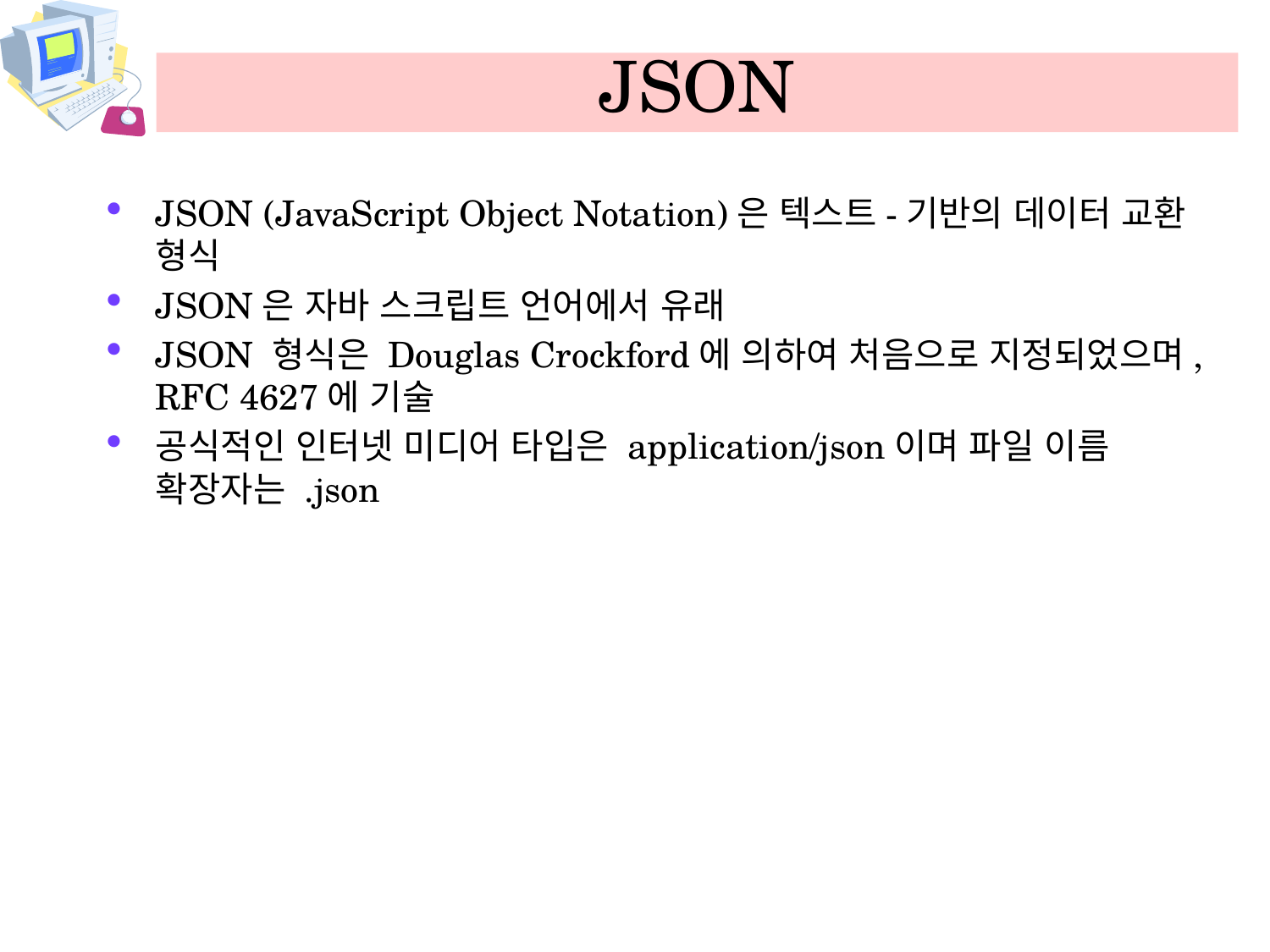

# JSON
JSON (JavaScript Object Notation)은 텍스트-기반의 데이터 교환 형식
JSON은 자바 스크립트 언어에서 유래
JSON 형식은 Douglas Crockford에 의하여 처음으로 지정되었으며, RFC 4627에 기술
공식적인 인터넷 미디어 타입은 application/json이며 파일 이름 확장자는 .json